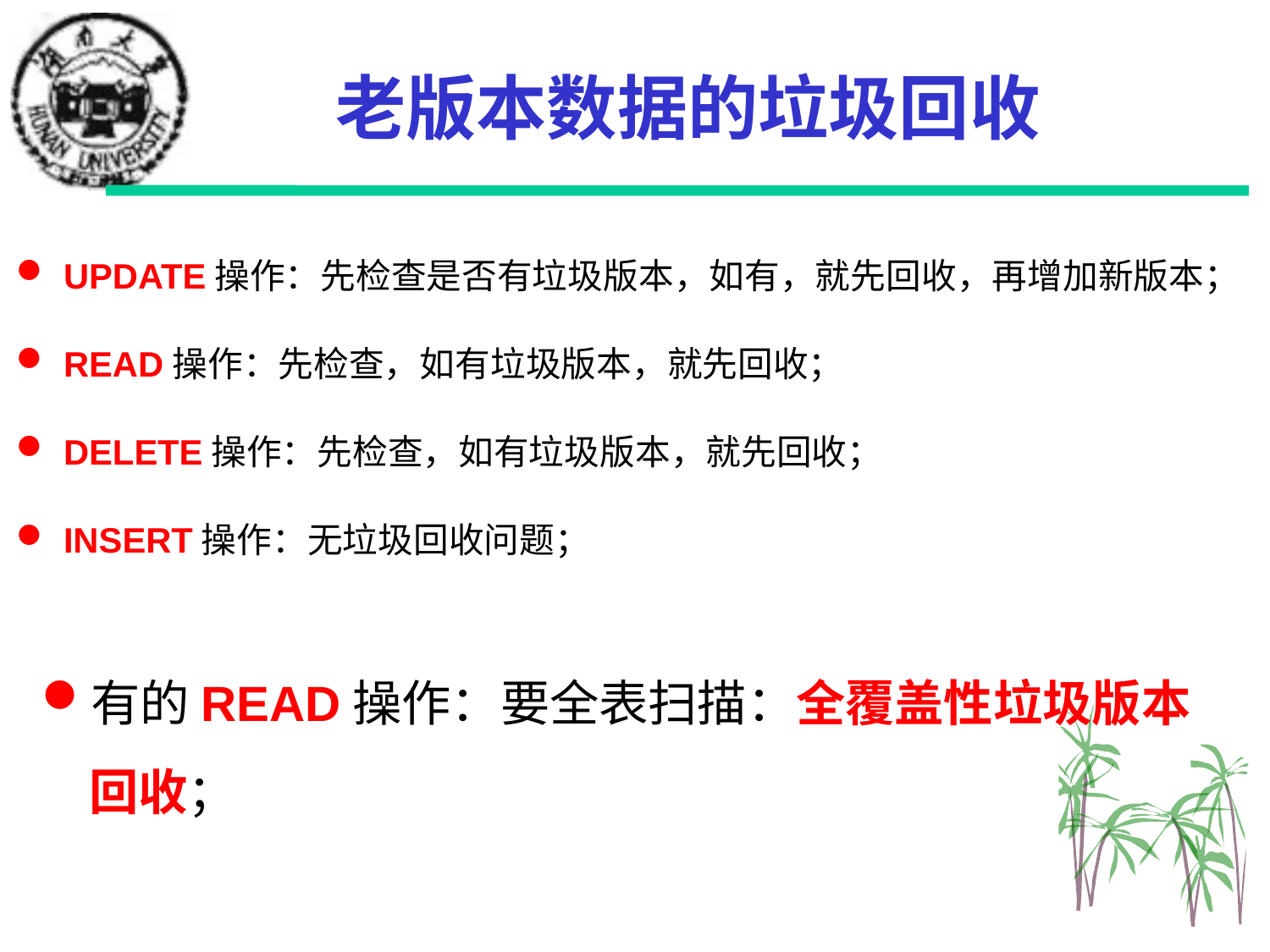

# 老版本数据的垃圾回收
UPDATE操作：先检查是否有垃圾版本，如有，就先回收，再增加新版本；
READ操作：先检查，如有垃圾版本，就先回收；
DELETE操作：先检查，如有垃圾版本，就先回收；
INSERT操作：无垃圾回收问题；
有的READ操作：要全表扫描：全覆盖性垃圾版本回收；